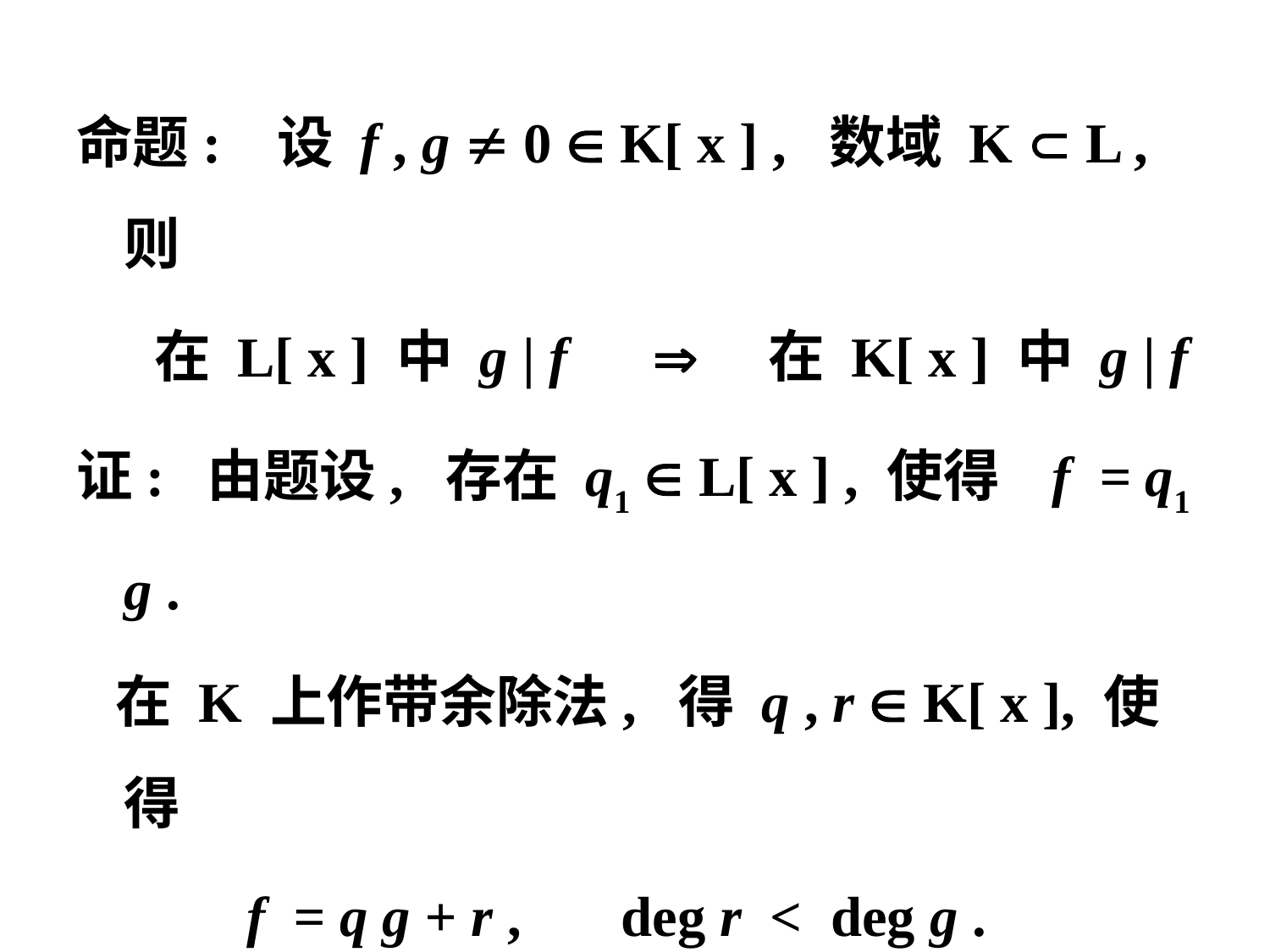

命题:   设 f , g ≠ 0 ∈ K[ x ] ,  数域 K ⊂ L ,  则
     在 L[ x ] 中 g | f      ⇒    在 K[ x ] 中 g | f
证:  由题设,  存在 q1 ∈ L[ x ] , 使得   f  = q1 g .
  在 K 上作带余除法,  得 q , r ∈ K[ x ], 使得
            f  = q g + r ,       deg r  <  deg g .
 由L 上带余除唯一性 ,   q1 = q ∈ K[ x ],  r = 0 .